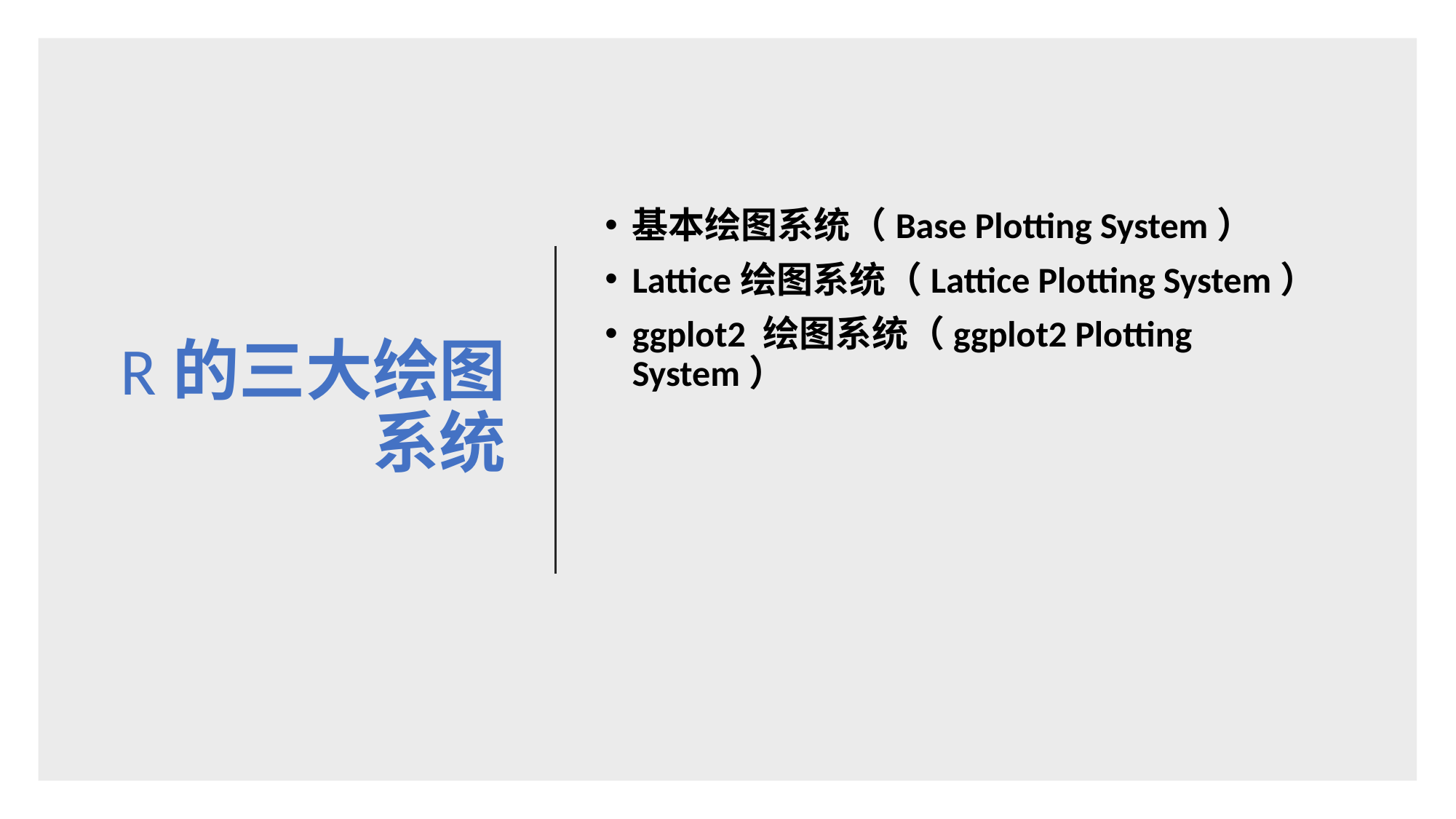

# R的三大绘图系统
基本绘图系统（Base Plotting System）
Lattice绘图系统（Lattice Plotting System）
ggplot2 绘图系统（ggplot2 Plotting System）